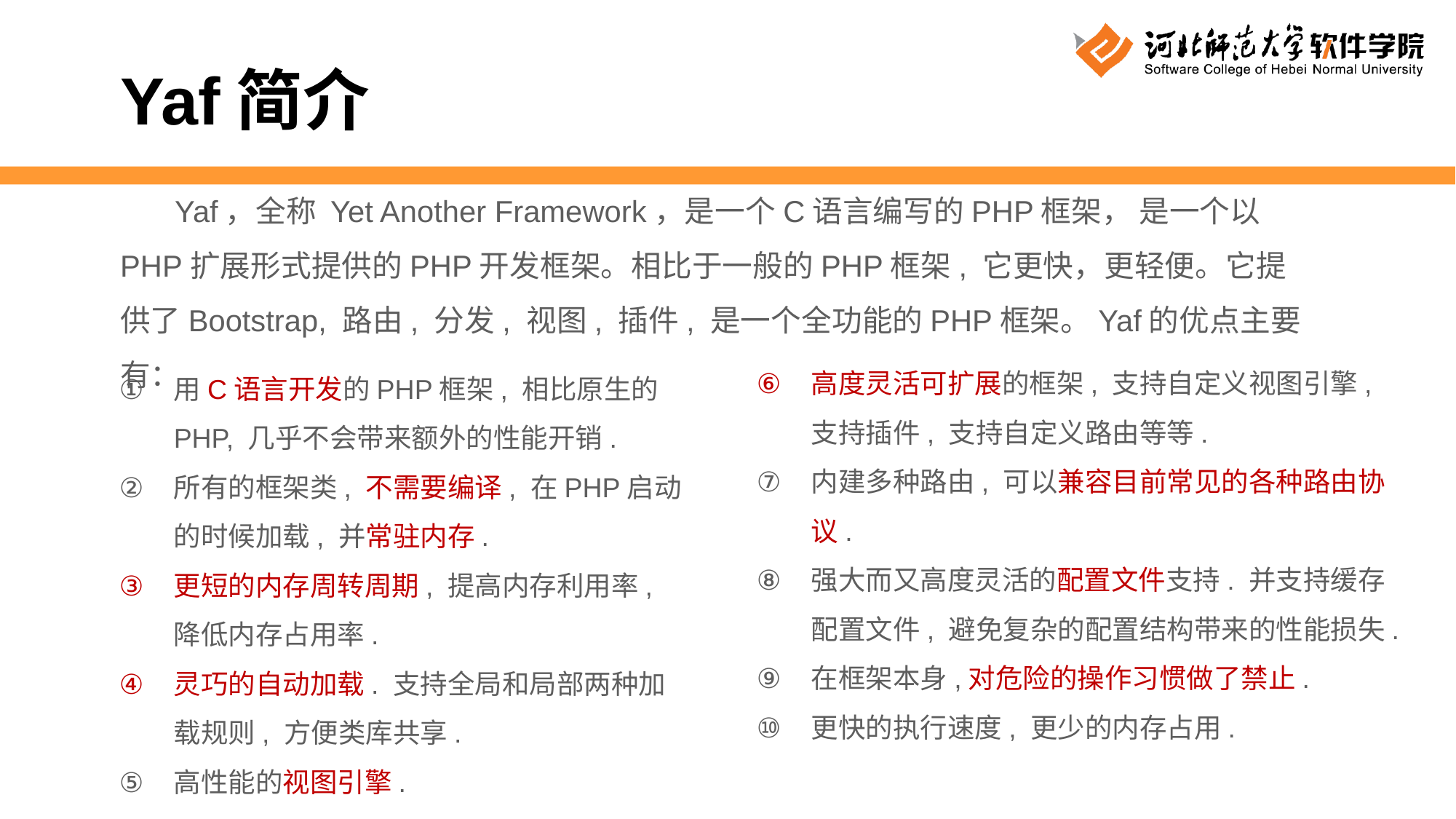

Yaf简介
Yaf，全称 Yet Another Framework，是一个C语言编写的PHP框架， 是一个以PHP扩展形式提供的PHP开发框架。相比于一般的PHP框架, 它更快，更轻便。它提供了Bootstrap, 路由, 分发, 视图, 插件, 是一个全功能的PHP框架。Yaf的优点主要有：
高度灵活可扩展的框架, 支持自定义视图引擎, 支持插件, 支持自定义路由等等.
内建多种路由, 可以兼容目前常见的各种路由协议.
强大而又高度灵活的配置文件支持. 并支持缓存配置文件, 避免复杂的配置结构带来的性能损失.
在框架本身,对危险的操作习惯做了禁止.
更快的执行速度, 更少的内存占用.
用C语言开发的PHP框架, 相比原生的PHP, 几乎不会带来额外的性能开销.
所有的框架类, 不需要编译, 在PHP启动的时候加载, 并常驻内存.
更短的内存周转周期, 提高内存利用率, 降低内存占用率.
灵巧的自动加载. 支持全局和局部两种加载规则, 方便类库共享.
高性能的视图引擎.